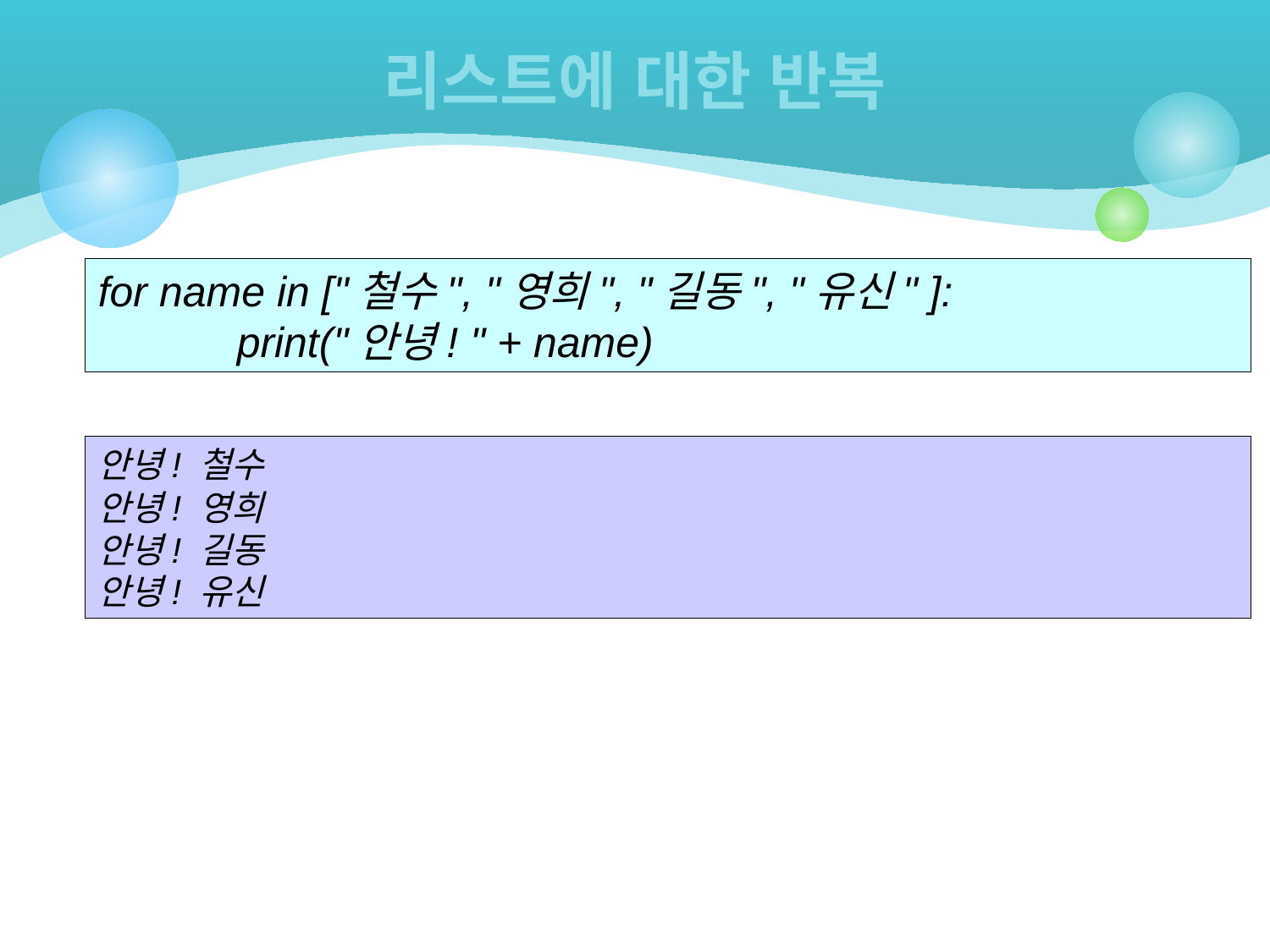

# 리스트에 대한 반복
for name in ["철수", "영희", "길동", "유신" ]:
	 print("안녕! " + name)
안녕! 철수
안녕! 영희
안녕! 길동
안녕! 유신